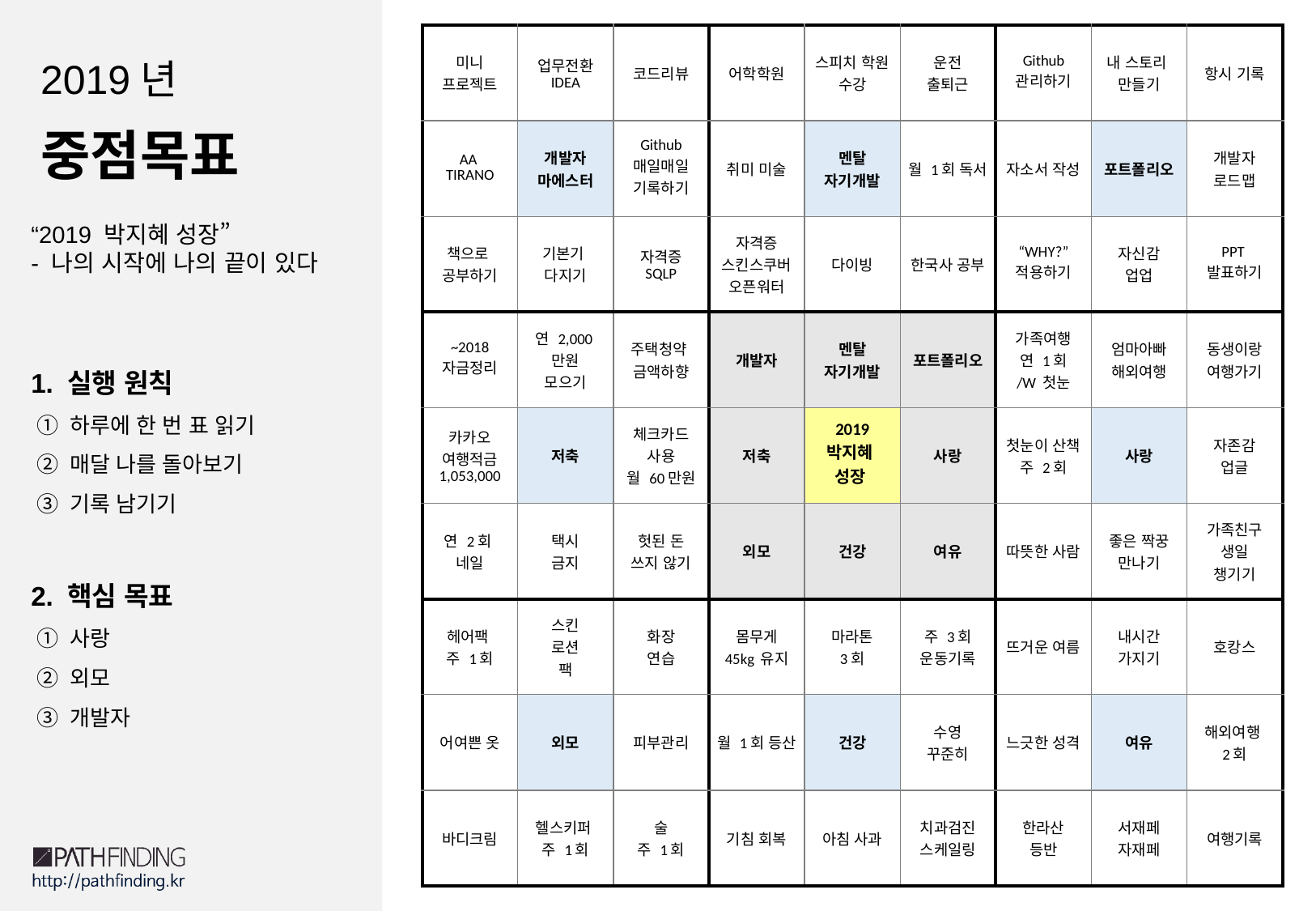

| 미니 프로젝트 | 업무전환 IDEA | 코드리뷰 | 어학학원 | 스피치 학원 수강 | 운전 출퇴근 | Github 관리하기 | 내 스토리 만들기 | 항시 기록 |
| --- | --- | --- | --- | --- | --- | --- | --- | --- |
| AA TIRANO | 개발자 마에스터 | Github 매일매일 기록하기 | 취미 미술 | 멘탈 자기개발 | 월 1회 독서 | 자소서 작성 | 포트폴리오 | 개발자 로드맵 |
| 책으로 공부하기 | 기본기 다지기 | 자격증 SQLP | 자격증 스킨스쿠버 오픈워터 | 다이빙 | 한국사 공부 | “WHY?” 적용하기 | 자신감 업업 | PPT 발표하기 |
| ~2018 자금정리 | 연 2,000만원 모으기 | 주택청약 금액하향 | 개발자 | 멘탈 자기개발 | 포트폴리오 | 가족여행 연 1회 /W 첫눈 | 엄마아빠 해외여행 | 동생이랑 여행가기 |
| 카카오 여행적금 1,053,000 | 저축 | 체크카드 사용 월 60만원 | 저축 | 2019 박지혜 성장 | 사랑 | 첫눈이 산책 주 2회 | 사랑 | 자존감 업글 |
| 연 2회 네일 | 택시 금지 | 헛된 돈 쓰지 않기 | 외모 | 건강 | 여유 | 따뜻한 사람 | 좋은 짝꿍 만나기 | 가족친구 생일 챙기기 |
| 헤어팩 주 1회 | 스킨 로션 팩 | 화장 연습 | 몸무게 45kg 유지 | 마라톤 3회 | 주 3회 운동기록 | 뜨거운 여름 | 내시간 가지기 | 호캉스 |
| 어여쁜 옷 | 외모 | 피부관리 | 월 1회 등산 | 건강 | 수영 꾸준히 | 느긋한 성격 | 여유 | 해외여행 2회 |
| 바디크림 | 헬스키퍼 주 1회 | 술 주 1회 | 기침 회복 | 아침 사과 | 치과검진 스케일링 | 한라산 등반 | 서재페 자재페 | 여행기록 |
2019년
중점목표
 활용방법 ▶
목표관리의 대상이 되는
해의 연도를 적습니다.
(ex> 2019년)
 활용방법 ▶
목표를 상기시키고 달성을 위해
동기부여해주는 슬로건을 적습니다.
(ex> “매일의 실천이 위대함을 결정한다”)
“2019 박지혜 성장”
- 나의 시작에 나의 끝이 있다
1. 실행 원칙
 ① 하루에 한 번 표 읽기
 ② 매달 나를 돌아보기
 ③ 기록 남기기
 활용방법 ▶
표의 활용과 실행을 도와주는
습관, 행동원칙을 3가지만 적습니다.
(ex> “하루 한 번 표 들여다보기”)
2. 핵심 목표
 ① 사랑
 ② 외모
 ③ 개발자
 활용방법 ▶
표에 기재한 목표 8가지 중
특히 중요하게 관리하여 반드시
이루고자 하는 것 3가지만 적습니다.
(ex> “실무 PPT 50개 올리기)